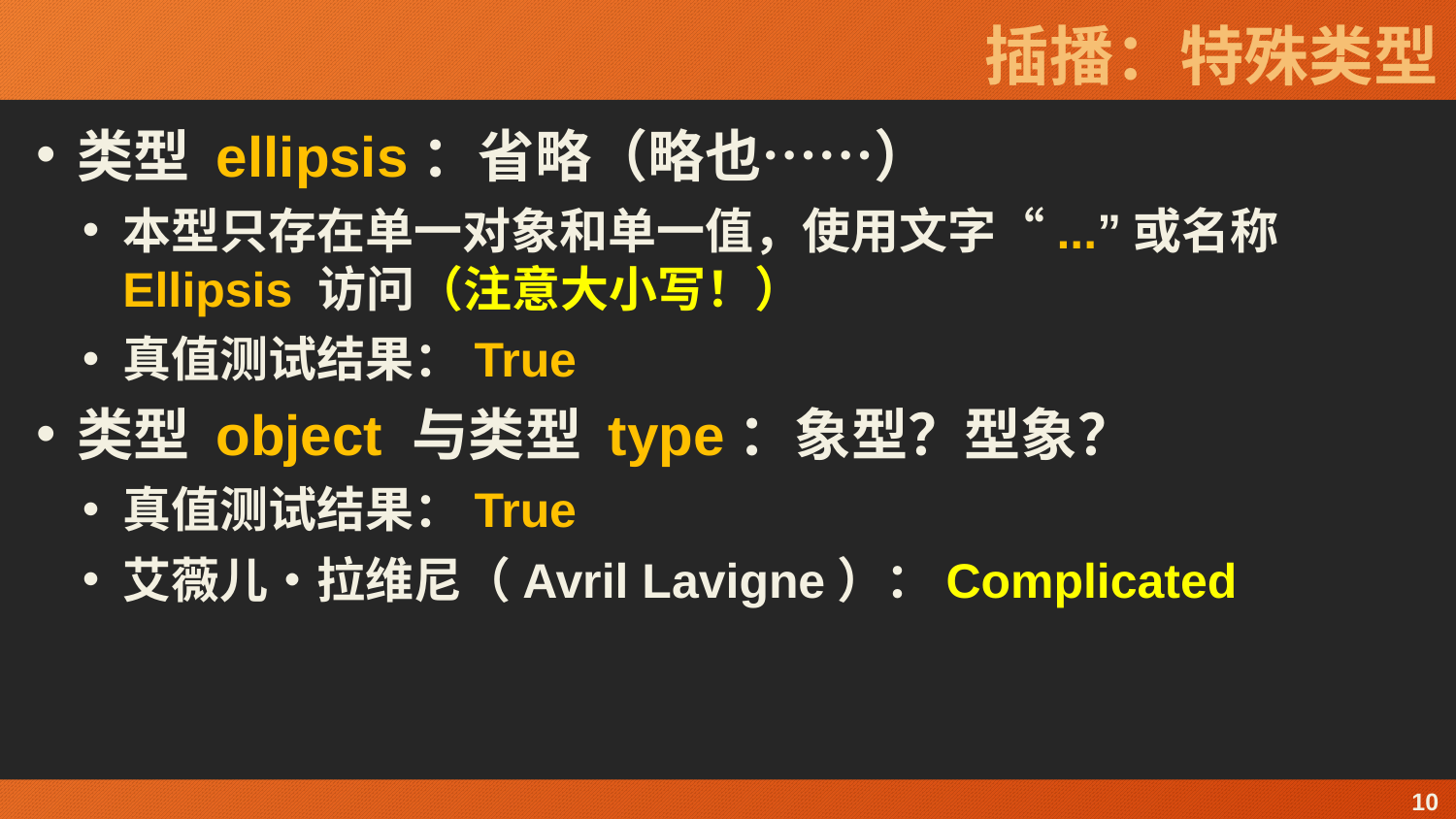

# 插播：特殊类型
类型 ellipsis：省略（略也……）
本型只存在单一对象和单一值，使用文字“...”或名称 Ellipsis 访问（注意大小写！）
真值测试结果：True
类型 object 与类型 type：象型？型象？
真值测试结果：True
艾薇儿•拉维尼（Avril Lavigne）：Complicated
10